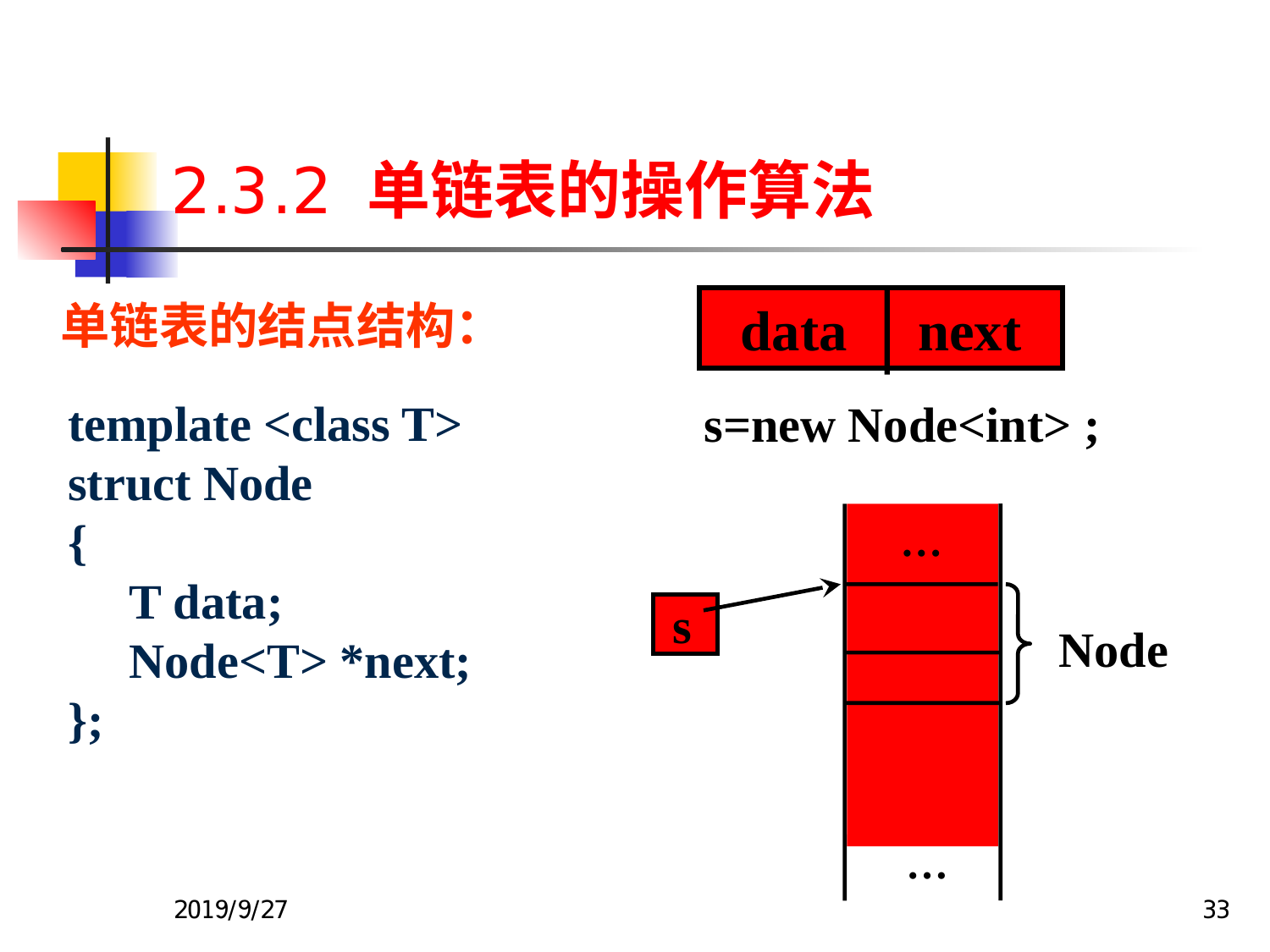

# 2.3.2 单链表的操作算法
单链表的结点结构：
  data     next

template <class T>
struct Node
{
     T data;
     Node<T> *next;
};
s=new Node<int> ;
…

 s

Node
…
2019/9/27
33